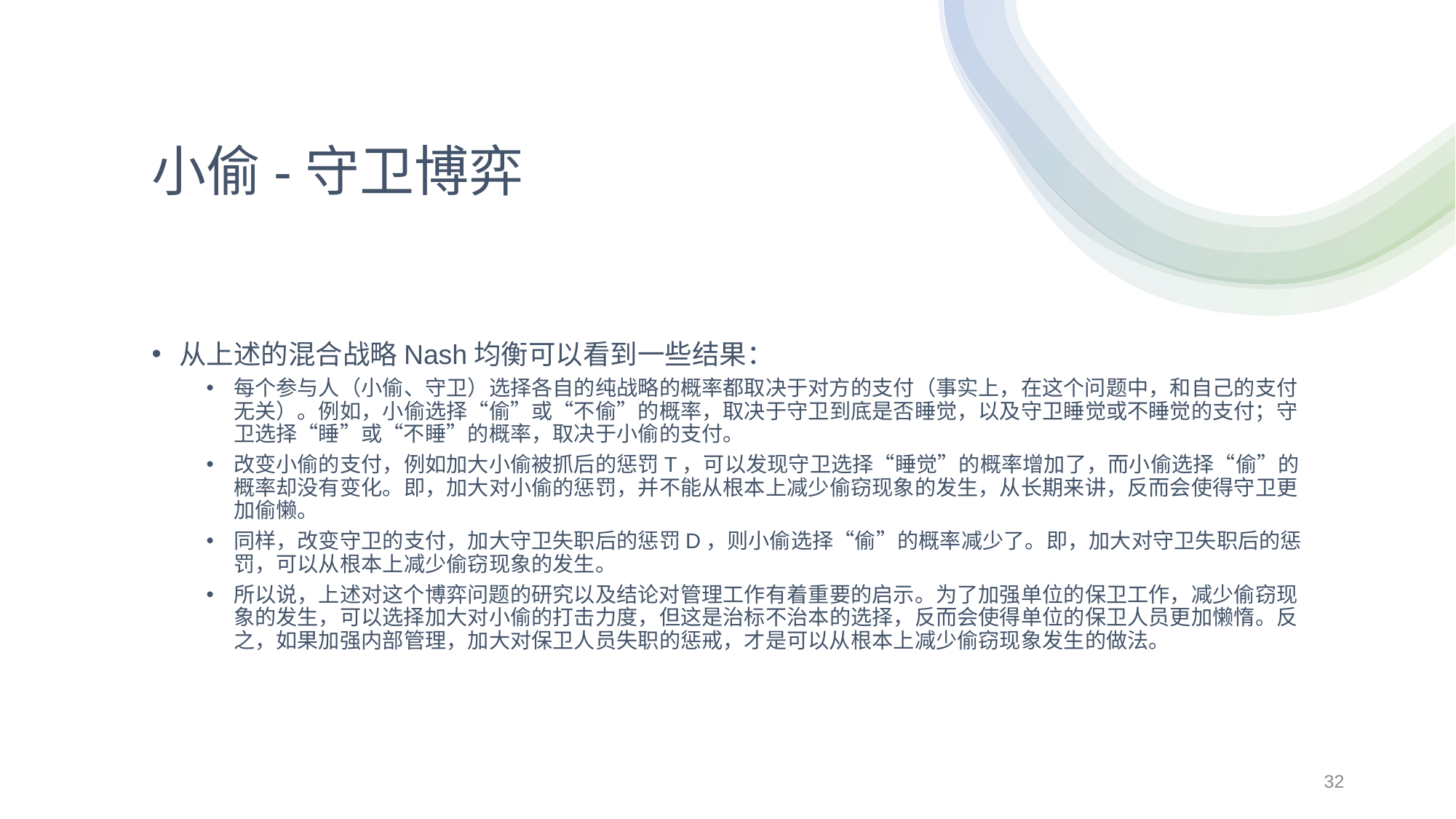

# 小偷-守卫博弈
从上述的混合战略Nash均衡可以看到一些结果：
每个参与人（小偷、守卫）选择各自的纯战略的概率都取决于对方的支付（事实上，在这个问题中，和自己的支付无关）。例如，小偷选择“偷”或“不偷”的概率，取决于守卫到底是否睡觉，以及守卫睡觉或不睡觉的支付；守卫选择“睡”或“不睡”的概率，取决于小偷的支付。
改变小偷的支付，例如加大小偷被抓后的惩罚T，可以发现守卫选择“睡觉”的概率增加了，而小偷选择“偷”的概率却没有变化。即，加大对小偷的惩罚，并不能从根本上减少偷窃现象的发生，从长期来讲，反而会使得守卫更加偷懒。
同样，改变守卫的支付，加大守卫失职后的惩罚D，则小偷选择“偷”的概率减少了。即，加大对守卫失职后的惩罚，可以从根本上减少偷窃现象的发生。
所以说，上述对这个博弈问题的研究以及结论对管理工作有着重要的启示。为了加强单位的保卫工作，减少偷窃现象的发生，可以选择加大对小偷的打击力度，但这是治标不治本的选择，反而会使得单位的保卫人员更加懒惰。反之，如果加强内部管理，加大对保卫人员失职的惩戒，才是可以从根本上减少偷窃现象发生的做法。
32